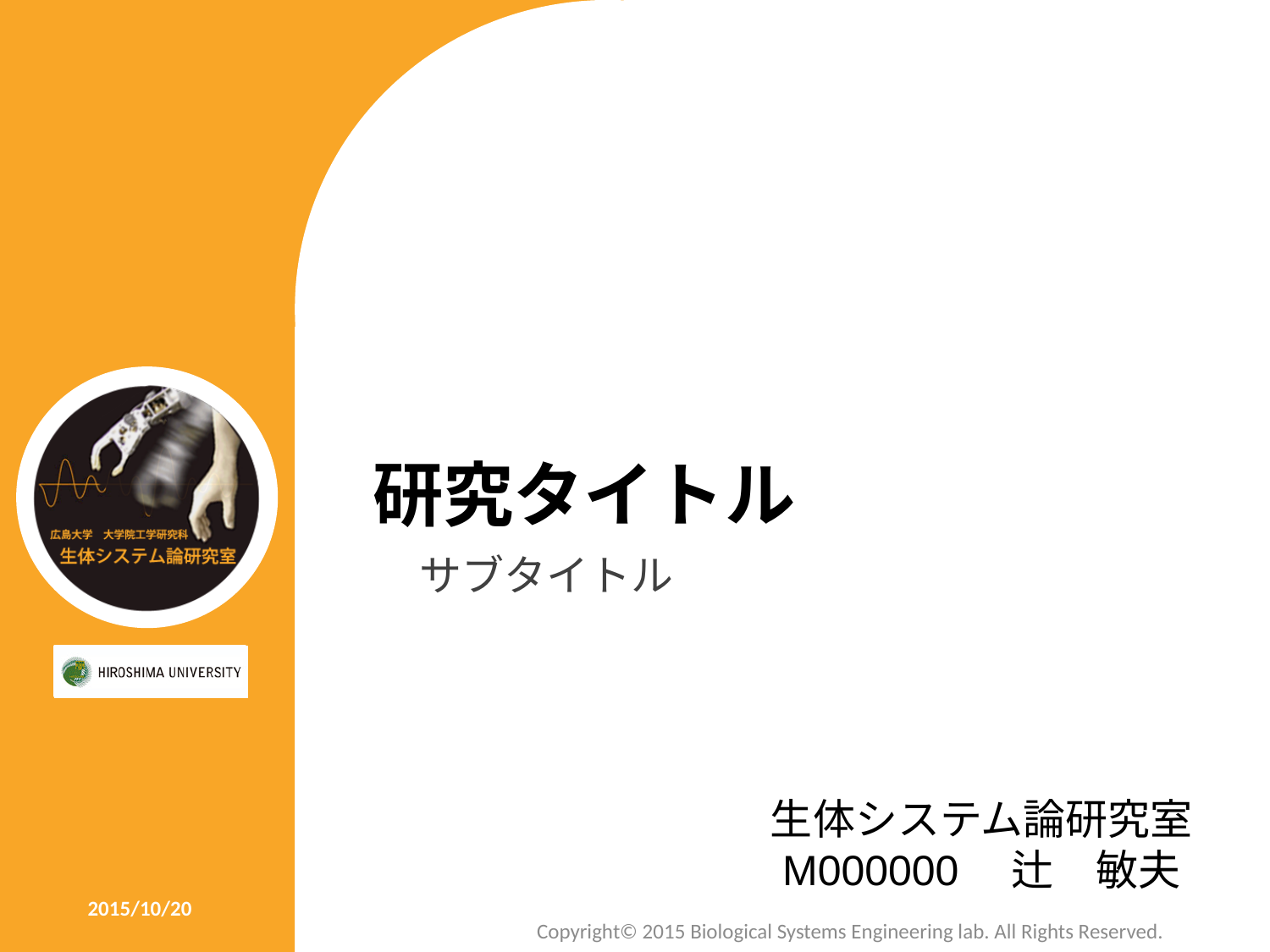

# 研究タイトル
サブタイトル
生体システム論研究室
M000000　辻　敏夫
2015/10/20
Copyright© 2015 Biological Systems Engineering lab. All Rights Reserved.